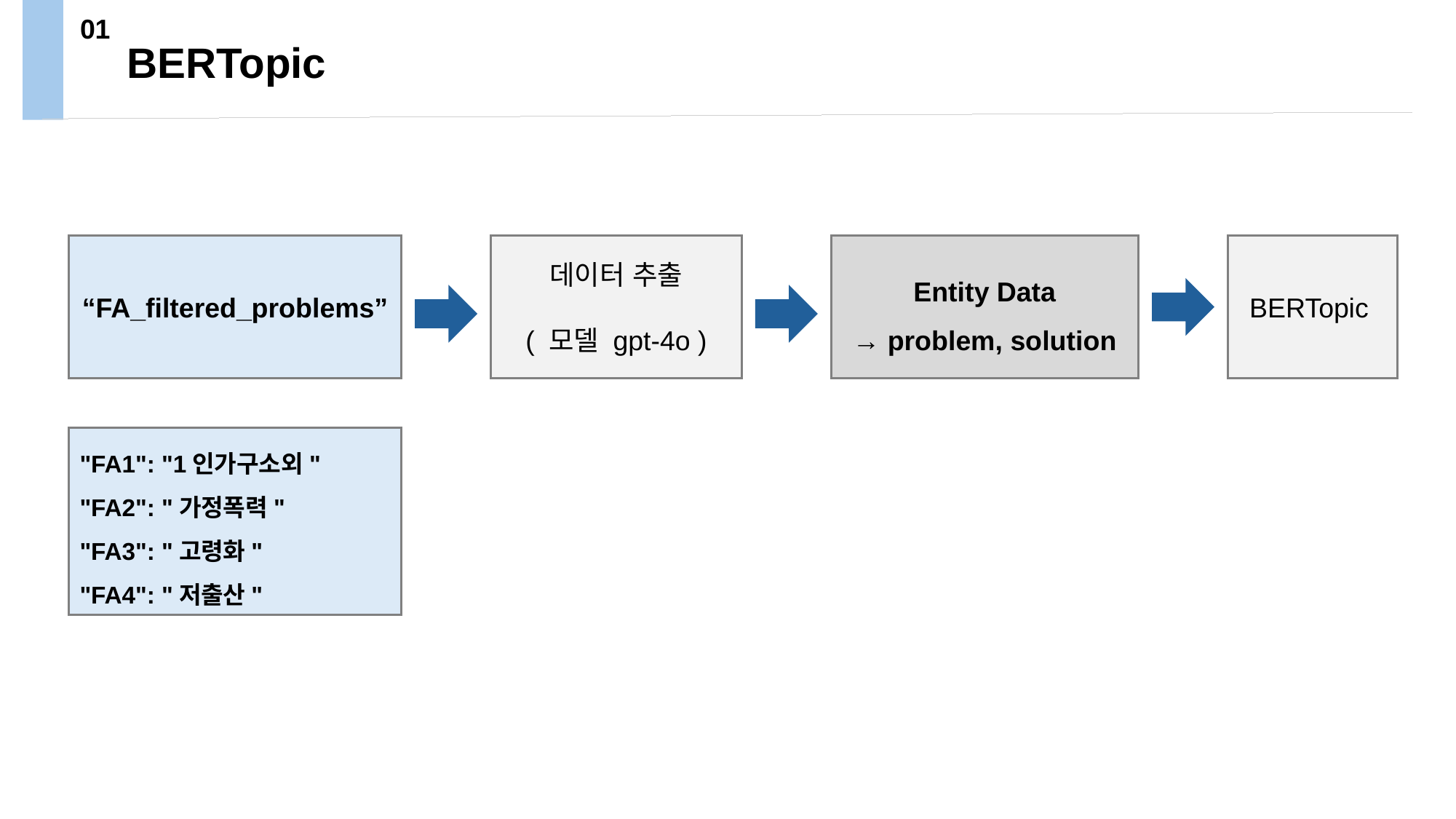

01
BERTopic
“FA_filtered_problems”
데이터 추출
( 모델 gpt-4o )
Entity Data
→ problem, solution
BERTopic

"FA1": "1인가구소외"
"FA2": "가정폭력"
"FA3": "고령화"
"FA4": "저출산"